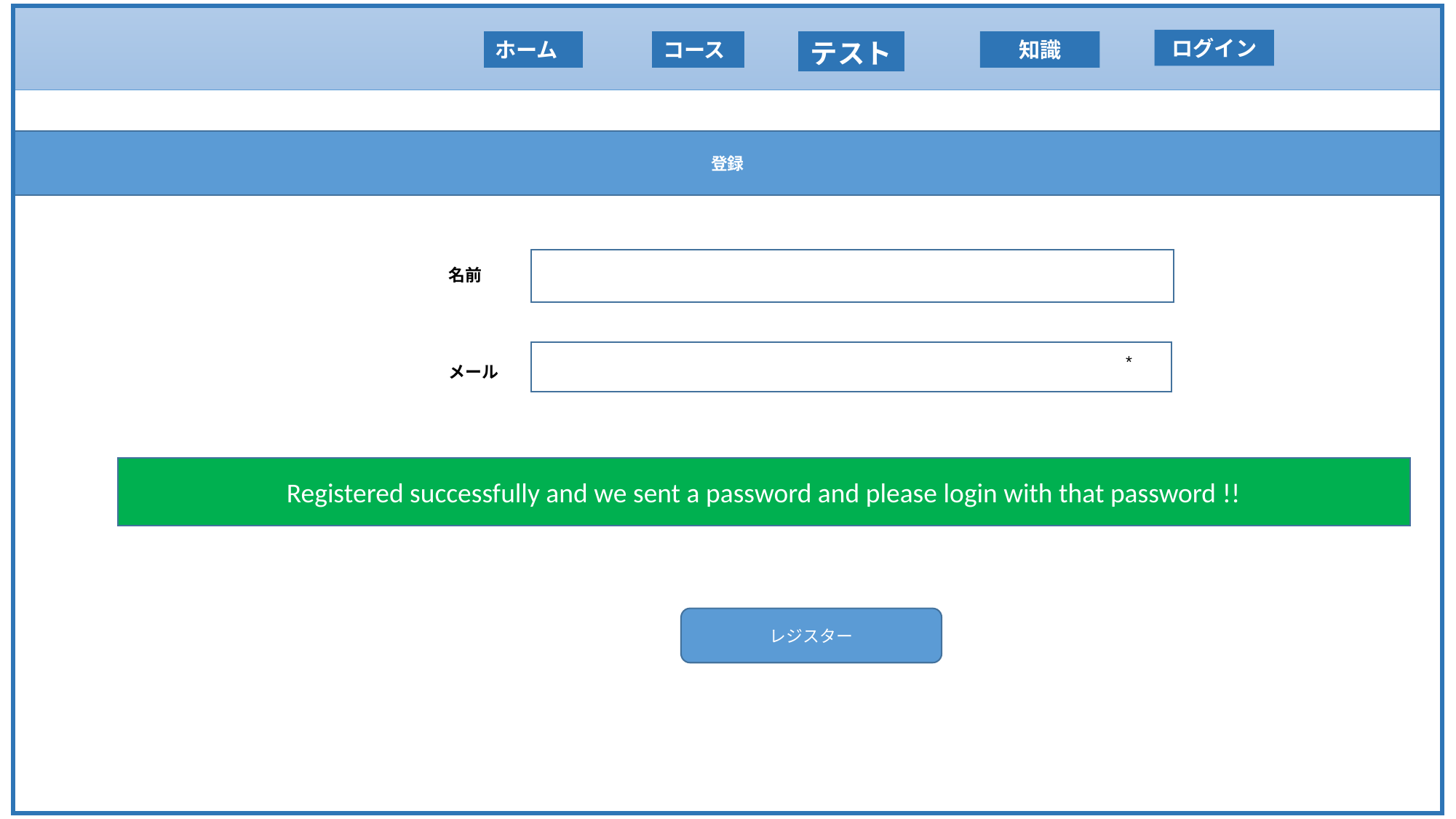

ログイン
ホーム
コース
知識
テスト
登録

名前
*
*
メール
レジスター
Registered successfully and we sent a password and please login with that password !!